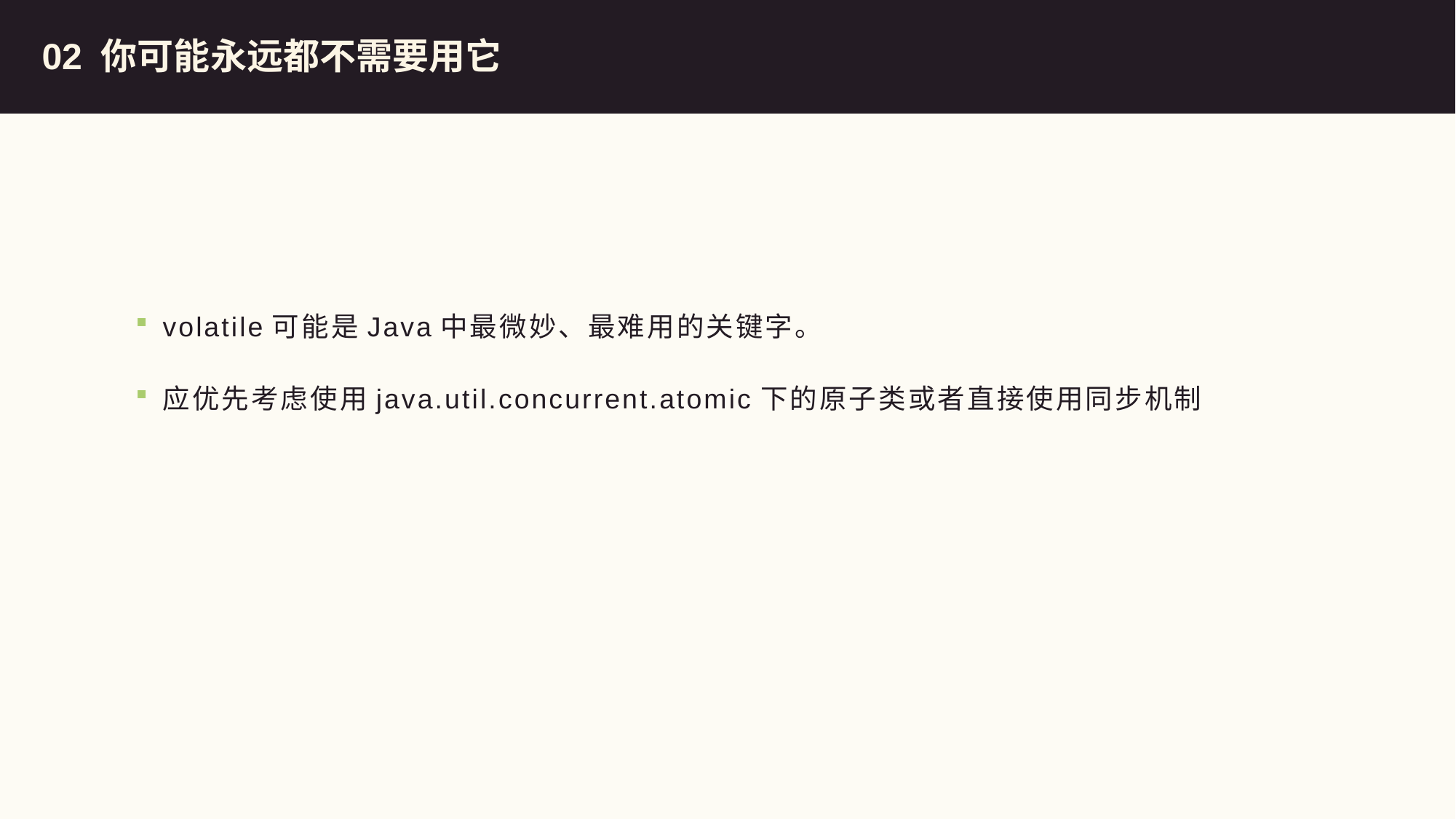

总结
02 你可能永远都不需要用它
volatile可能是Java中最微妙、最难用的关键字。
应优先考虑使用java.util.concurrent.atomic下的原子类或者直接使用同步机制